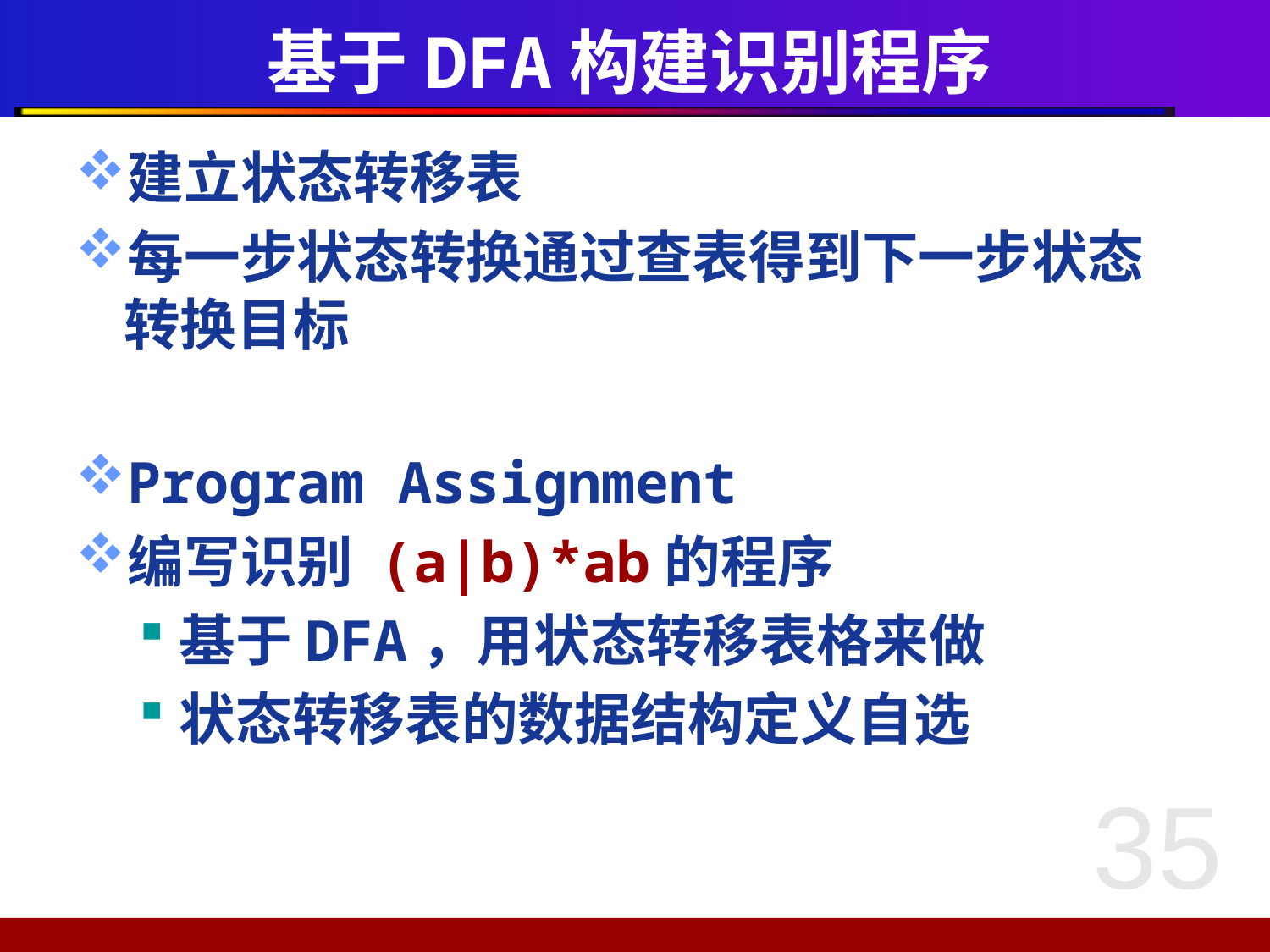

# 基于DFA构建识别程序
建立状态转移表
每一步状态转换通过查表得到下一步状态转换目标

Program Assignment
编写识别 (a|b)*ab的程序
基于DFA，用状态转移表格来做
状态转移表的数据结构定义自选

35